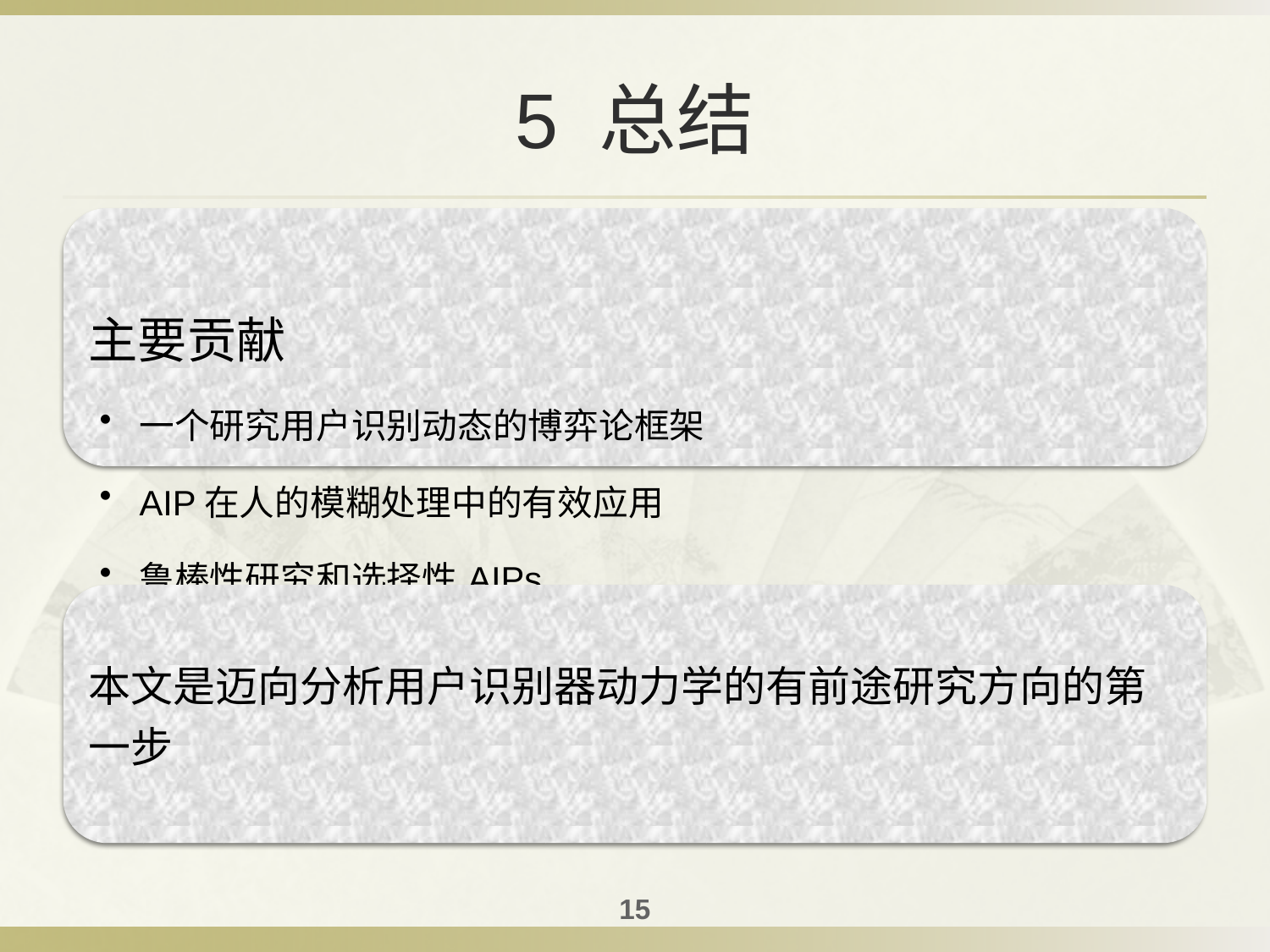

# 5 总结
主要贡献
一个研究用户识别动态的博弈论框架
AIP在人的模糊处理中的有效应用
鲁棒性研究和选择性AIPs
实例验证
本文是迈向分析用户识别器动力学的有前途研究方向的第一步
15